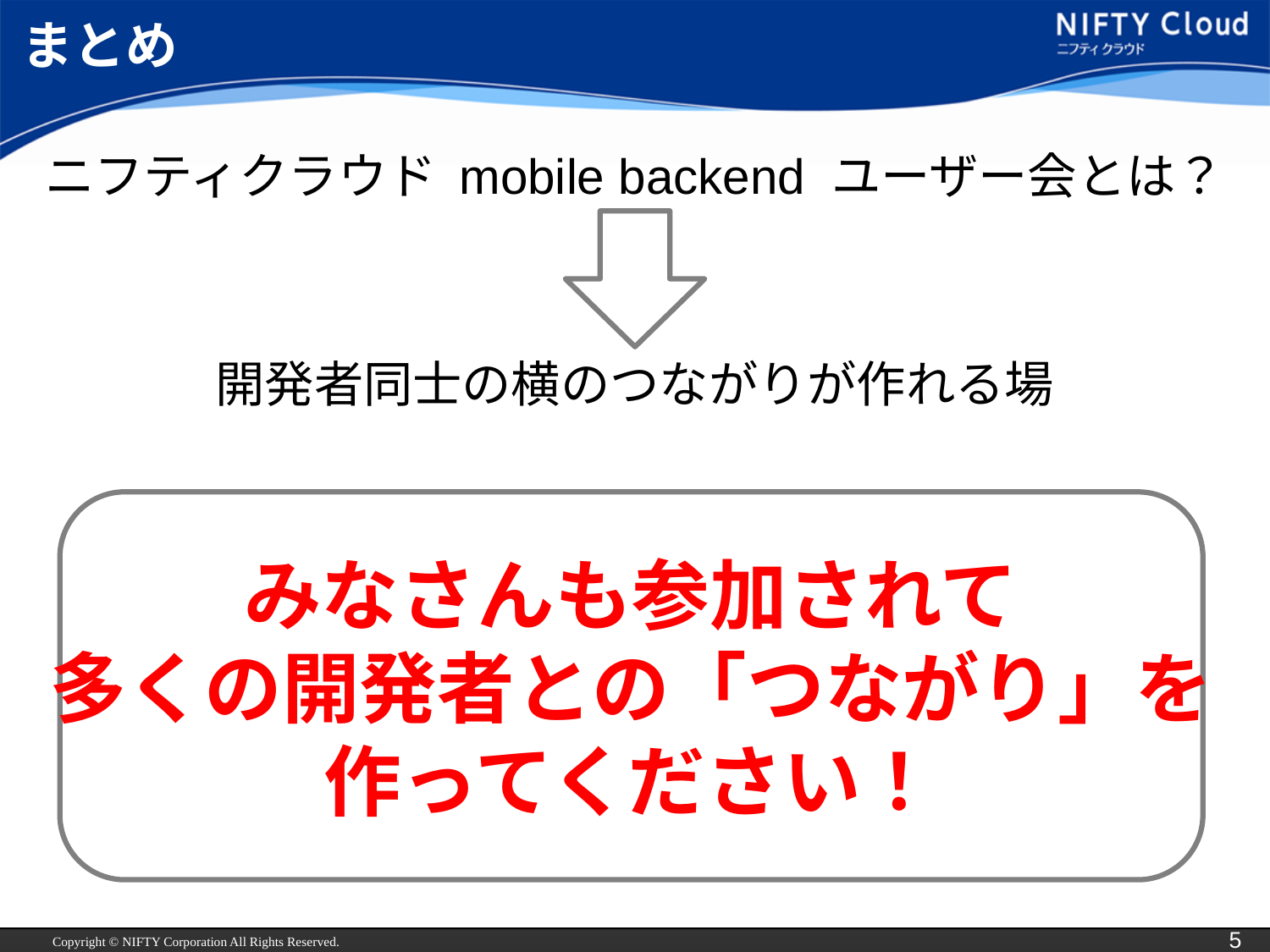

# まとめ
ニフティクラウド mobile backend ユーザー会とは？

開発者同士の横のつながりが作れる場
みなさんも参加されて
多くの開発者との「つながり」を
作ってください！